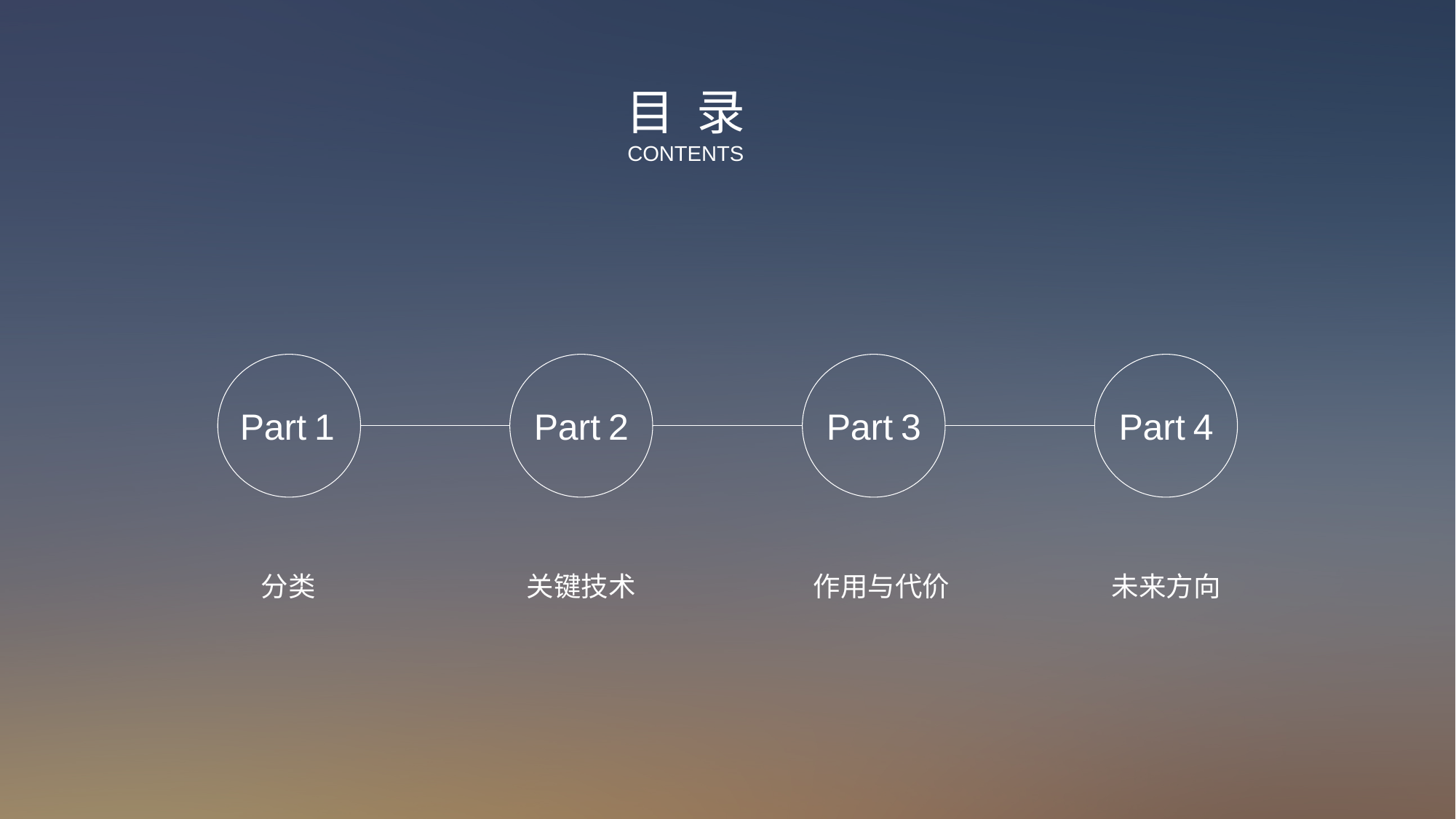

目  录
CONTENTS

Part 1
Part 2
Part 3
Part 4
分类
关键技术
作用与代价
未来方向